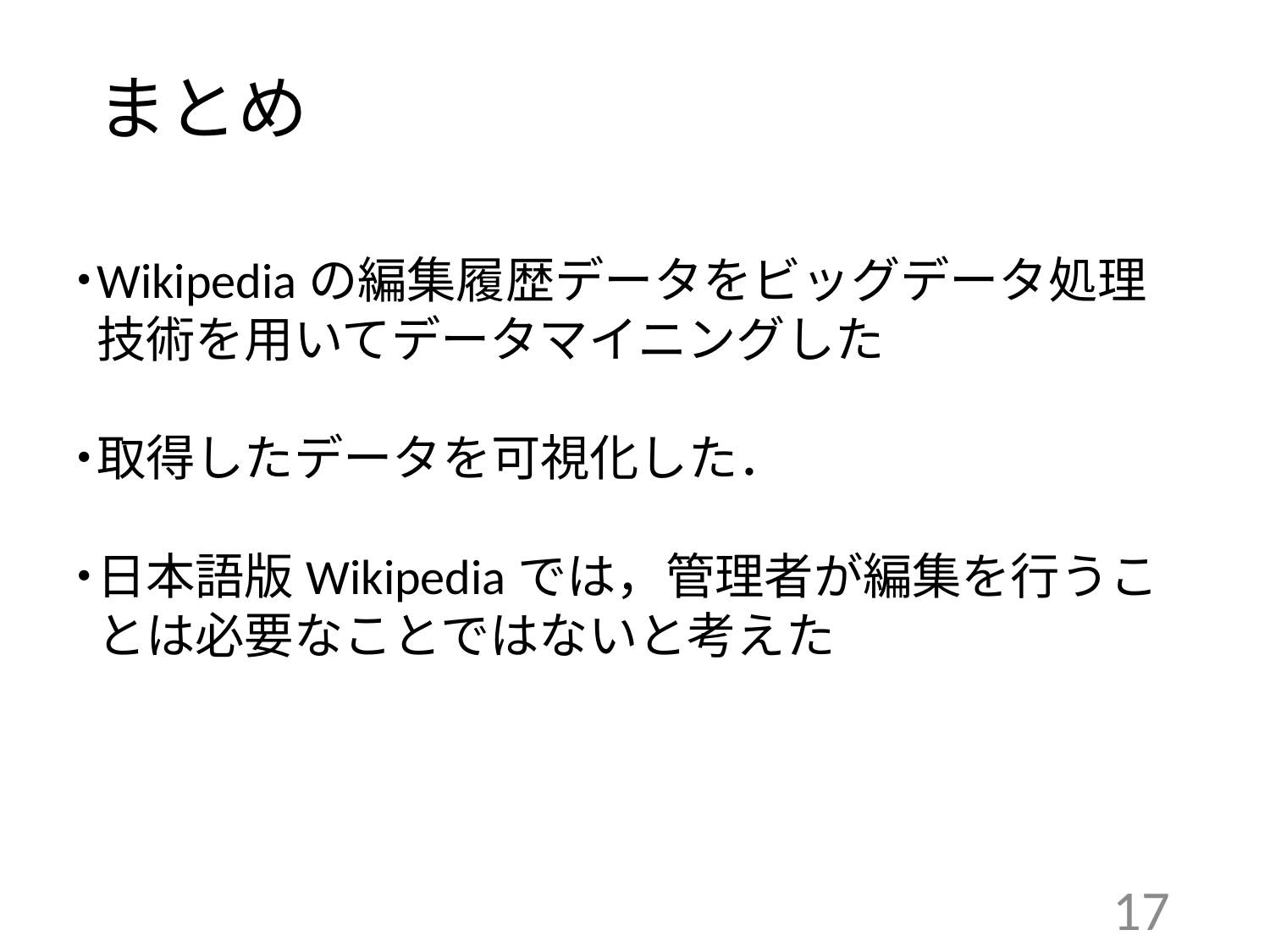

まとめ
・

・

・
Wikipediaの編集履歴データをビッグデータ処理技術を用いてデータマイニングした

取得したデータを可視化した．

日本語版Wikipediaでは，管理者が編集を行うことは必要なことではないと考えた
17